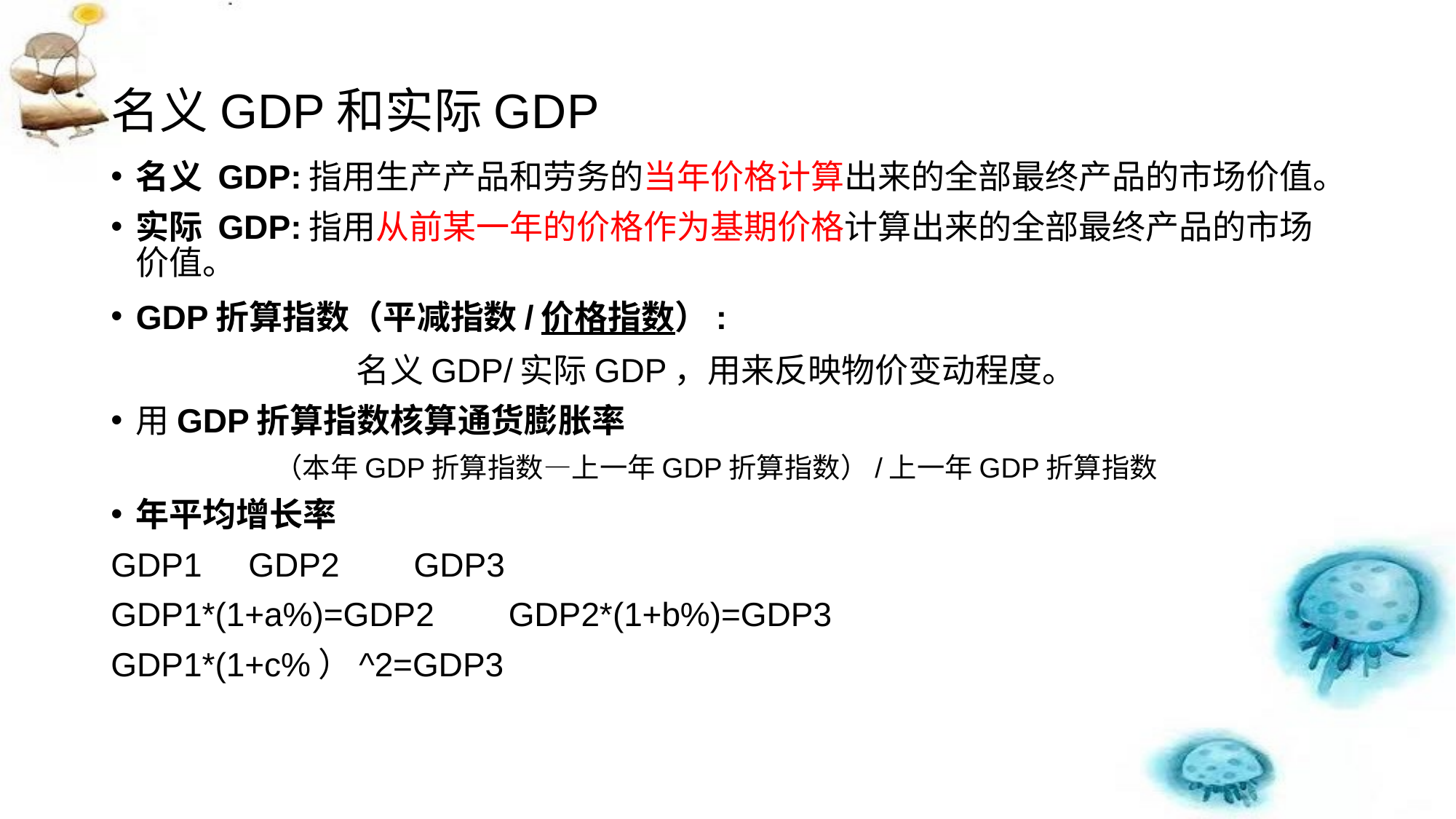

# 名义GDP和实际GDP
名义 GDP:指用生产产品和劳务的当年价格计算出来的全部最终产品的市场价值。
实际 GDP:指用从前某一年的价格作为基期价格计算出来的全部最终产品的市场价值。
GDP折算指数（平减指数/价格指数）:
名义GDP/实际GDP，用来反映物价变动程度。
用GDP折算指数核算通货膨胀率
（本年GDP折算指数—上一年GDP折算指数）/上一年GDP折算指数
年平均增长率
GDP1     GDP2        GDP3
GDP1*(1+a%)=GDP2        GDP2*(1+b%)=GDP3
GDP1*(1+c%）^2=GDP3